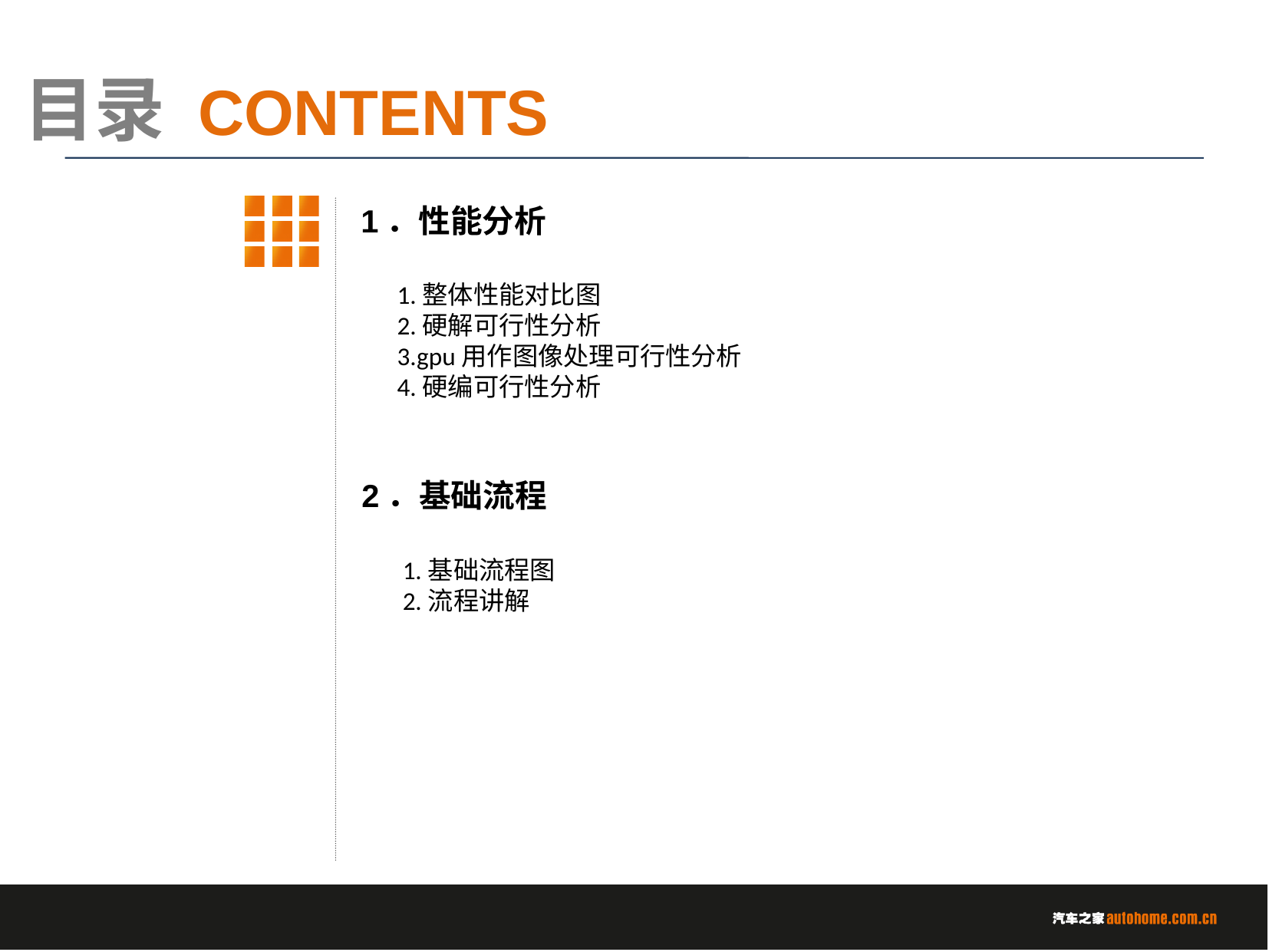

1．性能分析
1.整体性能对比图
2.硬解可行性分析
3.gpu用作图像处理可行性分析
4.硬编可行性分析
2．基础流程

1.基础流程图
2.流程讲解